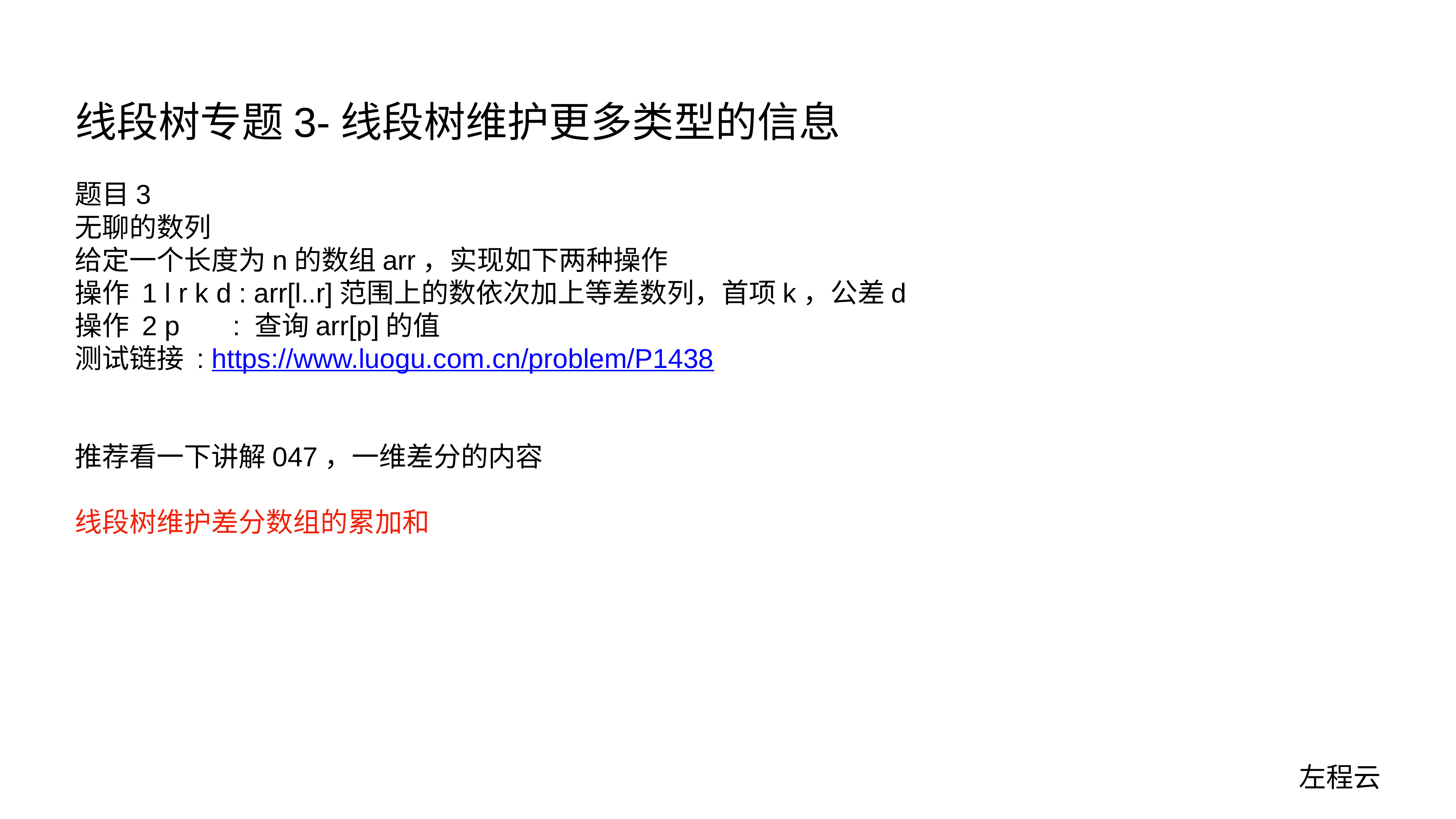

# 线段树专题3-线段树维护更多类型的信息
题目3
无聊的数列
给定一个长度为n的数组arr，实现如下两种操作
操作 1 l r k d : arr[l..r]范围上的数依次加上等差数列，首项k，公差d
操作 2 p       : 查询arr[p]的值
测试链接 : https://www.luogu.com.cn/problem/P1438

推荐看一下讲解047，一维差分的内容

线段树维护差分数组的累加和
左程云